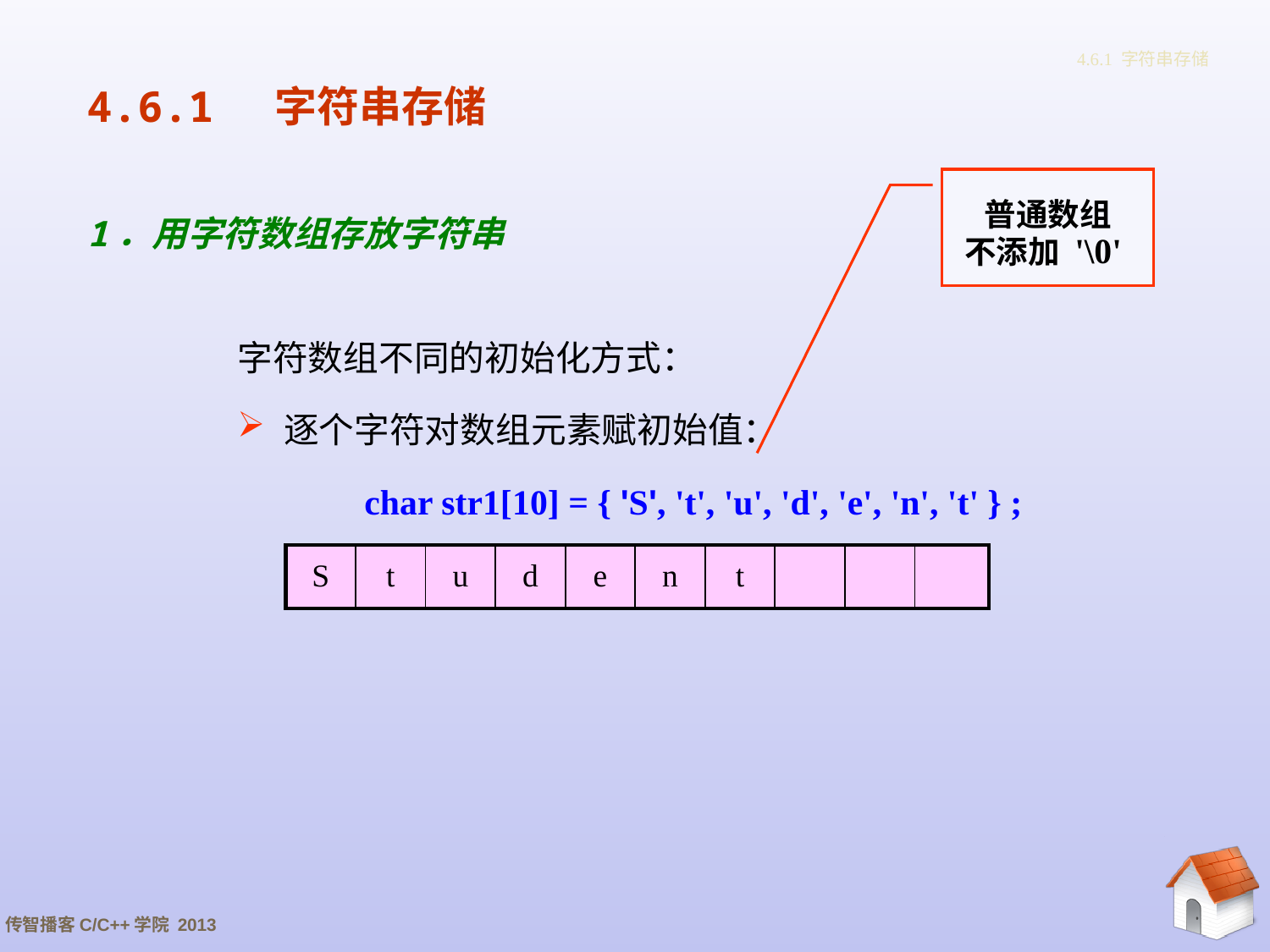

# 4.6.1 字符串存储
4.6.1  字符串存储
普通数组
不添加 '\0'
1．用字符数组存放字符串
字符数组不同的初始化方式：
 逐个字符对数组元素赋初始值：
	char str1[10] = { 'S', 't', 'u', 'd', 'e', 'n', 't' } ;
| S | t | u | d | e | n | t |  |  |  |
| --- | --- | --- | --- | --- | --- | --- | --- | --- | --- |